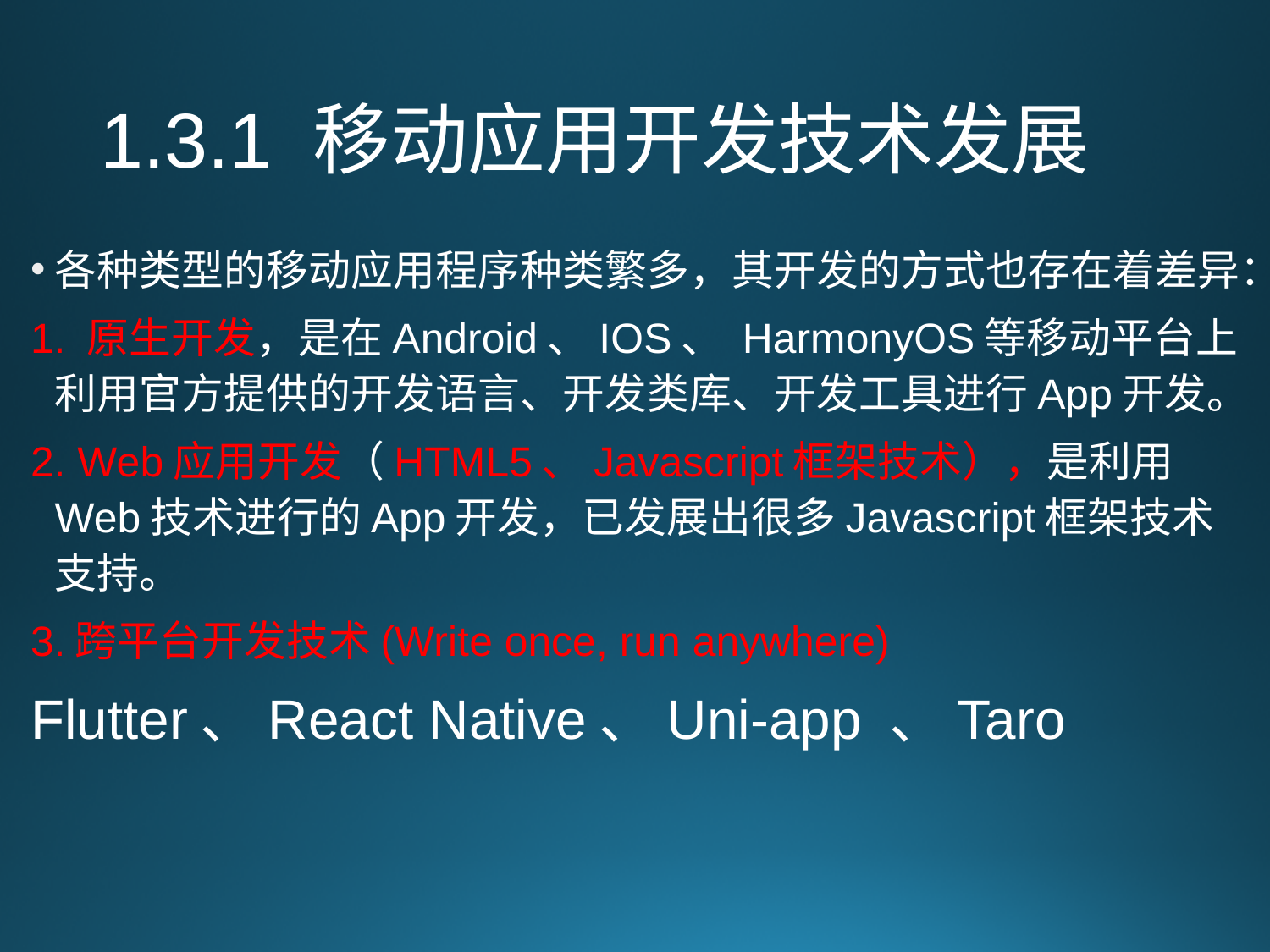

# 1.3.1 移动应用开发技术发展
各种类型的移动应用程序种类繁多，其开发的方式也存在着差异：
1. 原生开发，是在Android、IOS、 HarmonyOS等移动平台上利用官方提供的开发语言、开发类库、开发工具进行App开发。
2. Web应用开发（HTML5、Javascript框架技术），是利用Web技术进行的App开发，已发展出很多Javascript框架技术支持。
3.跨平台开发技术(Write once, run anywhere)
Flutter、React Native、Uni-app 、Taro